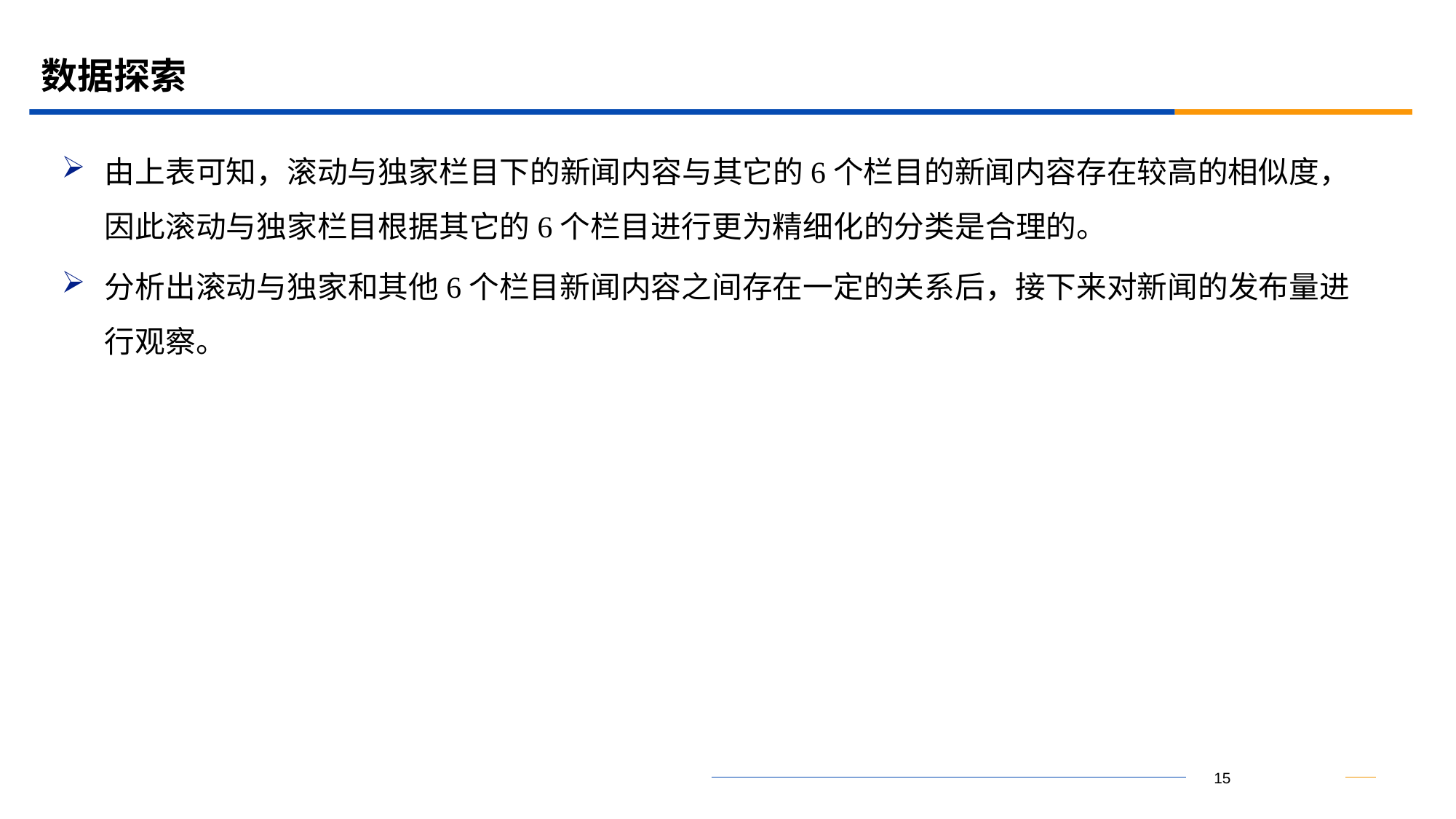

# 数据探索
由上表可知，滚动与独家栏目下的新闻内容与其它的6个栏目的新闻内容存在较高的相似度，因此滚动与独家栏目根据其它的6个栏目进行更为精细化的分类是合理的。
分析出滚动与独家和其他6个栏目新闻内容之间存在一定的关系后，接下来对新闻的发布量进行观察。